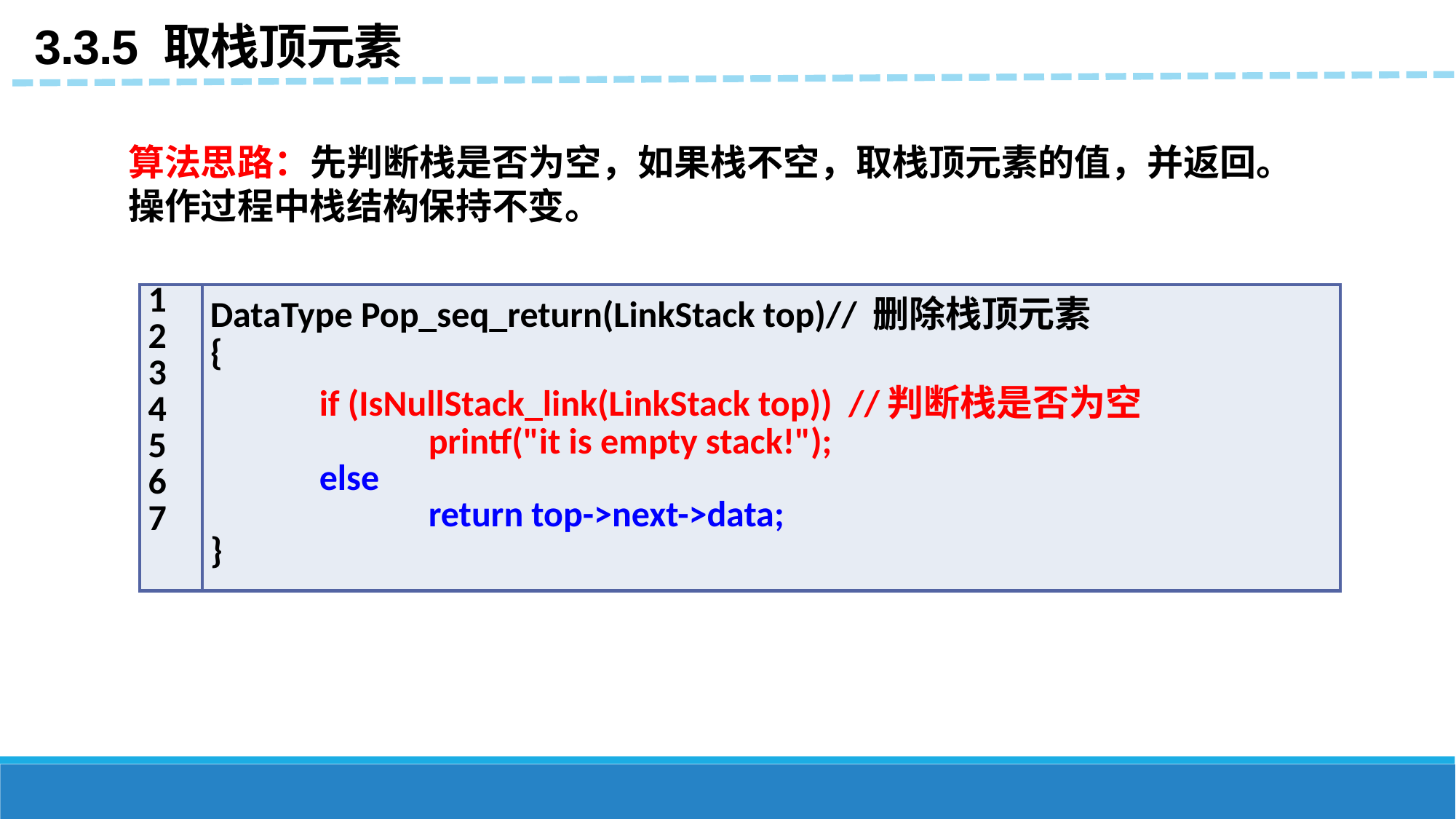

3.3.5 取栈顶元素
算法思路：先判断栈是否为空，如果栈不空，取栈顶元素的值，并返回。操作过程中栈结构保持不变。
| 1 2 3 4 5 6 7 | DataType Pop\_seq\_return(LinkStack top)// 删除栈顶元素 { if (IsNullStack\_link(LinkStack top)) //判断栈是否为空 printf("it is empty stack!"); else return top->next->data; } |
| --- | --- |